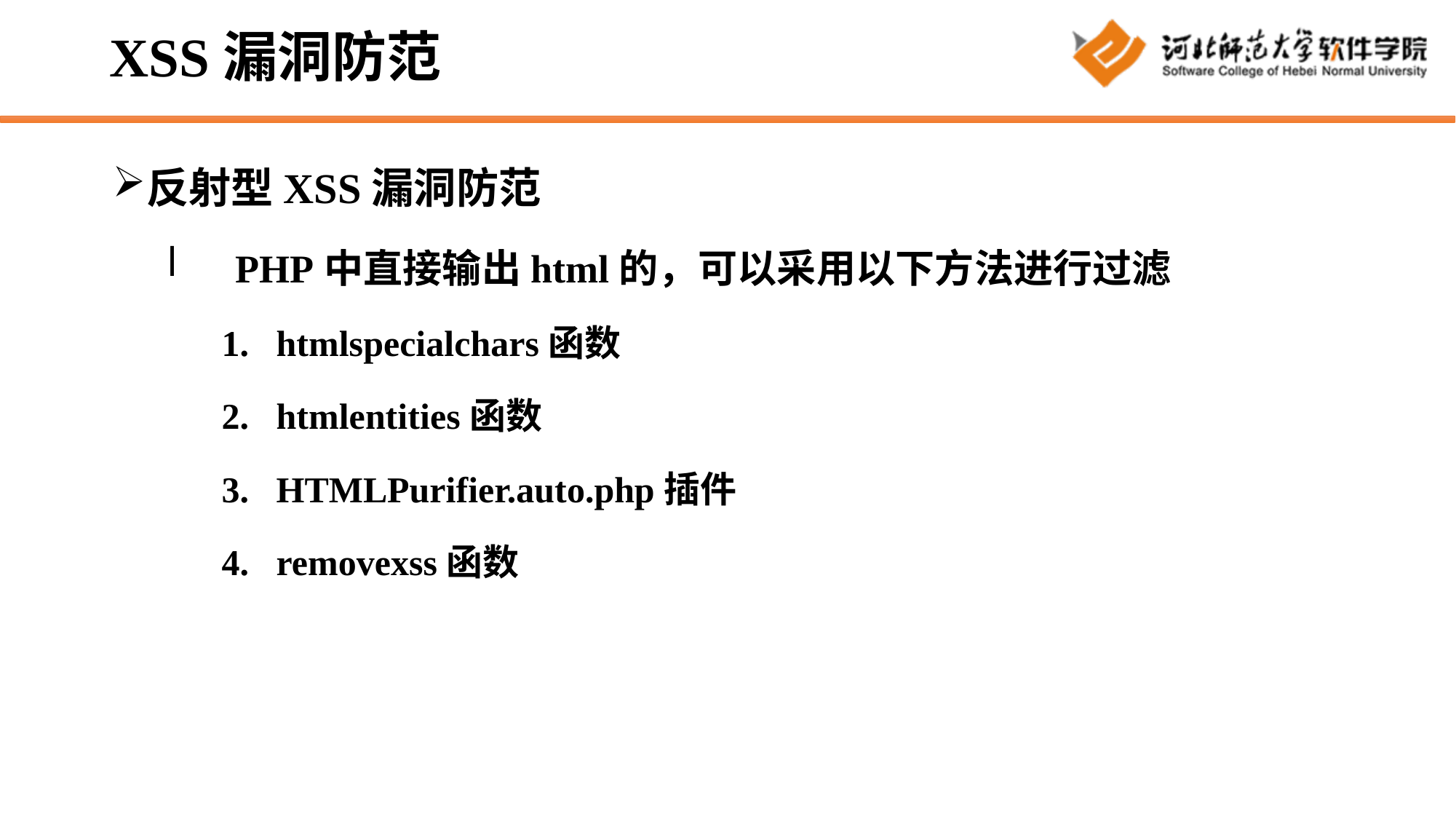

# XSS漏洞防范
反射型XSS漏洞防范
PHP中直接输出html的，可以采用以下方法进行过滤
htmlspecialchars函数
htmlentities函数
HTMLPurifier.auto.php插件
removexss函数